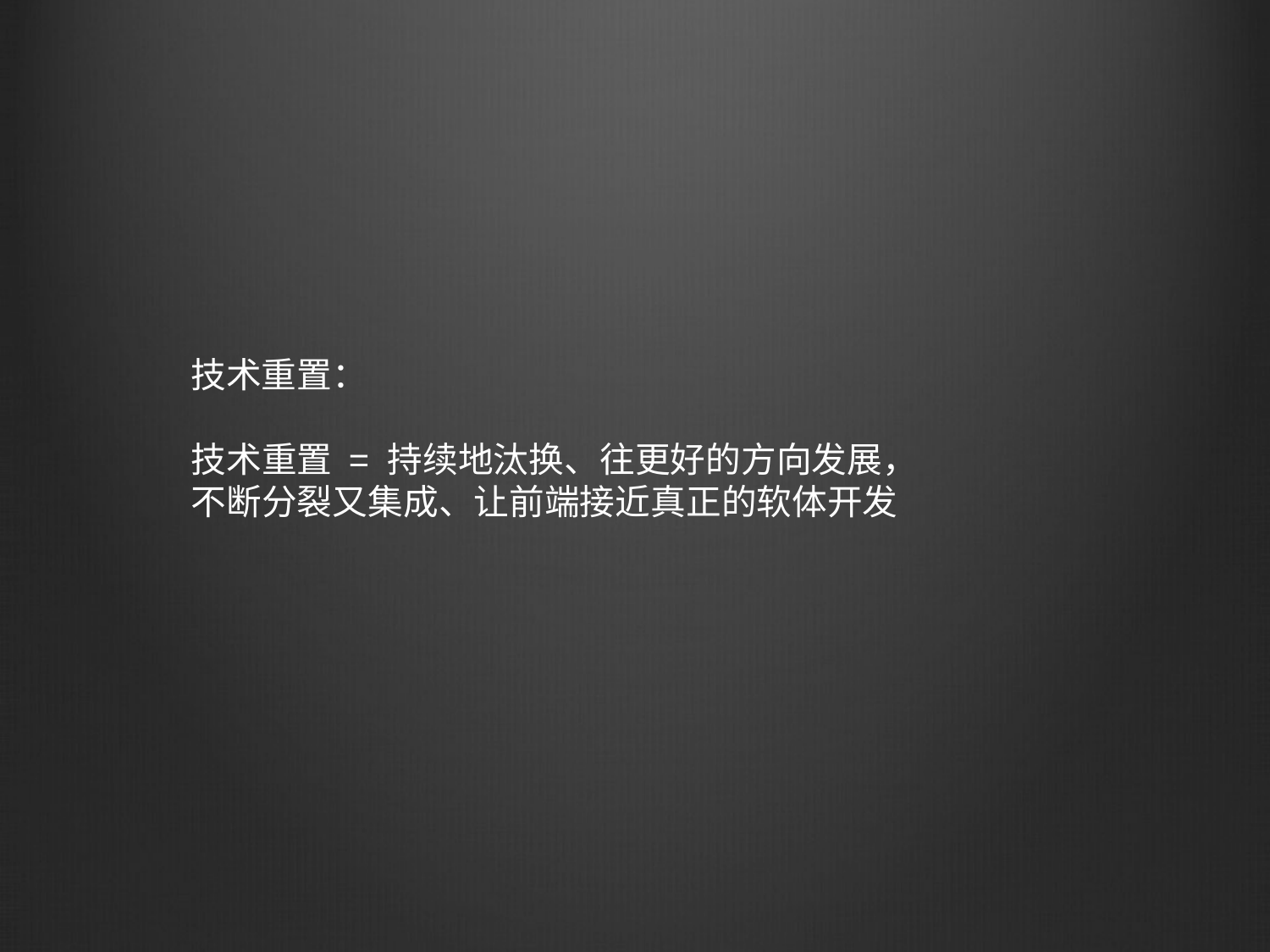

技术重置：

技术重置 = 持续地汰换、往更好的方向发展，
不断分裂又集成、让前端接近真正的软体开发